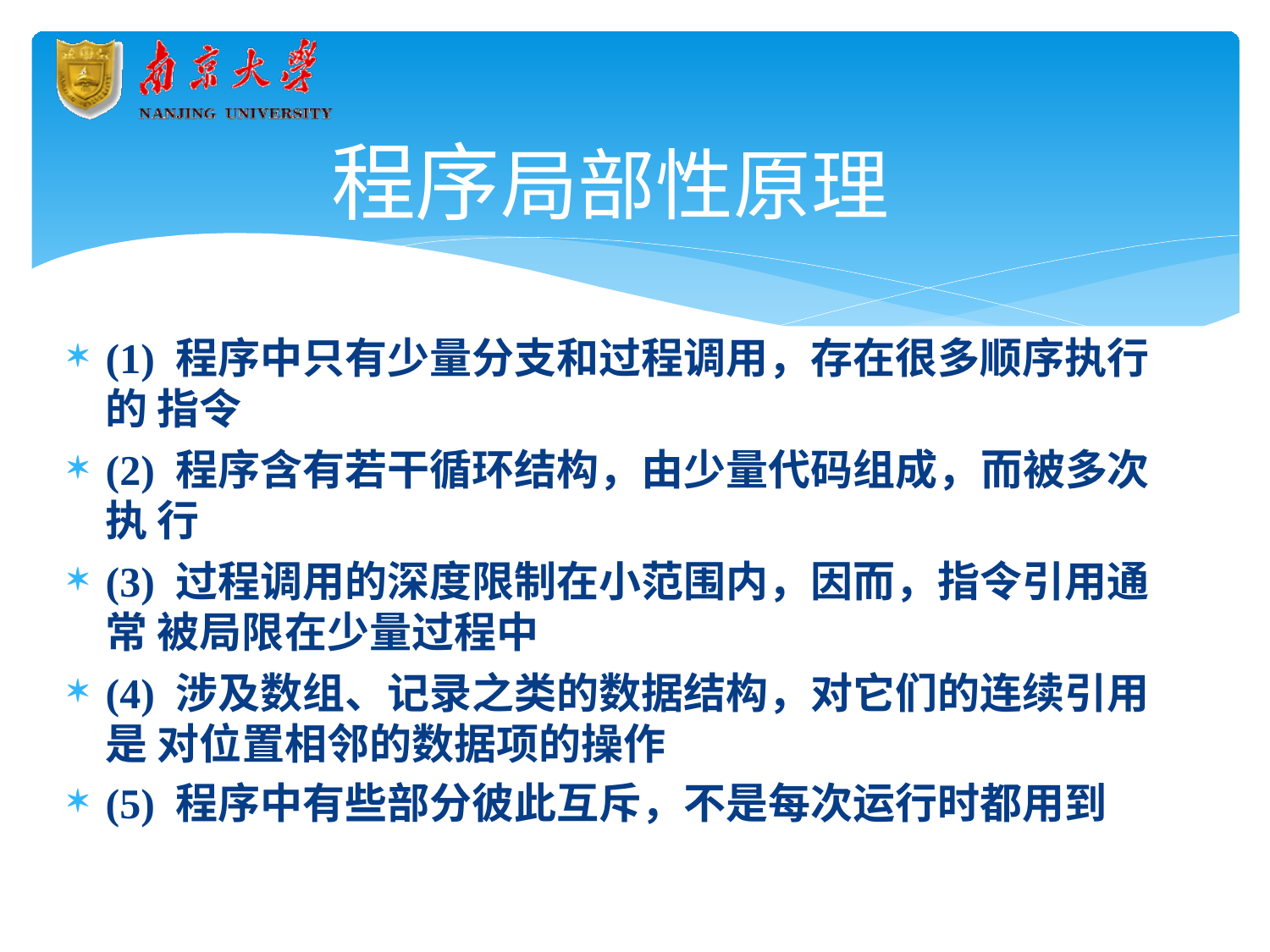

# 程序局部性原理(2)

(1) 程序中只有少量分支和过程调用，存在很多顺序执行的 指令
(2) 程序含有若干循环结构，由少量代码组成，而被多次执 行
(3) 过程调用的深度限制在小范围内，因而，指令引用通常 被局限在少量过程中
(4) 涉及数组、记录之类的数据结构，对它们的连续引用是 对位置相邻的数据项的操作
(5) 程序中有些部分彼此互斥，不是每次运行时都用到